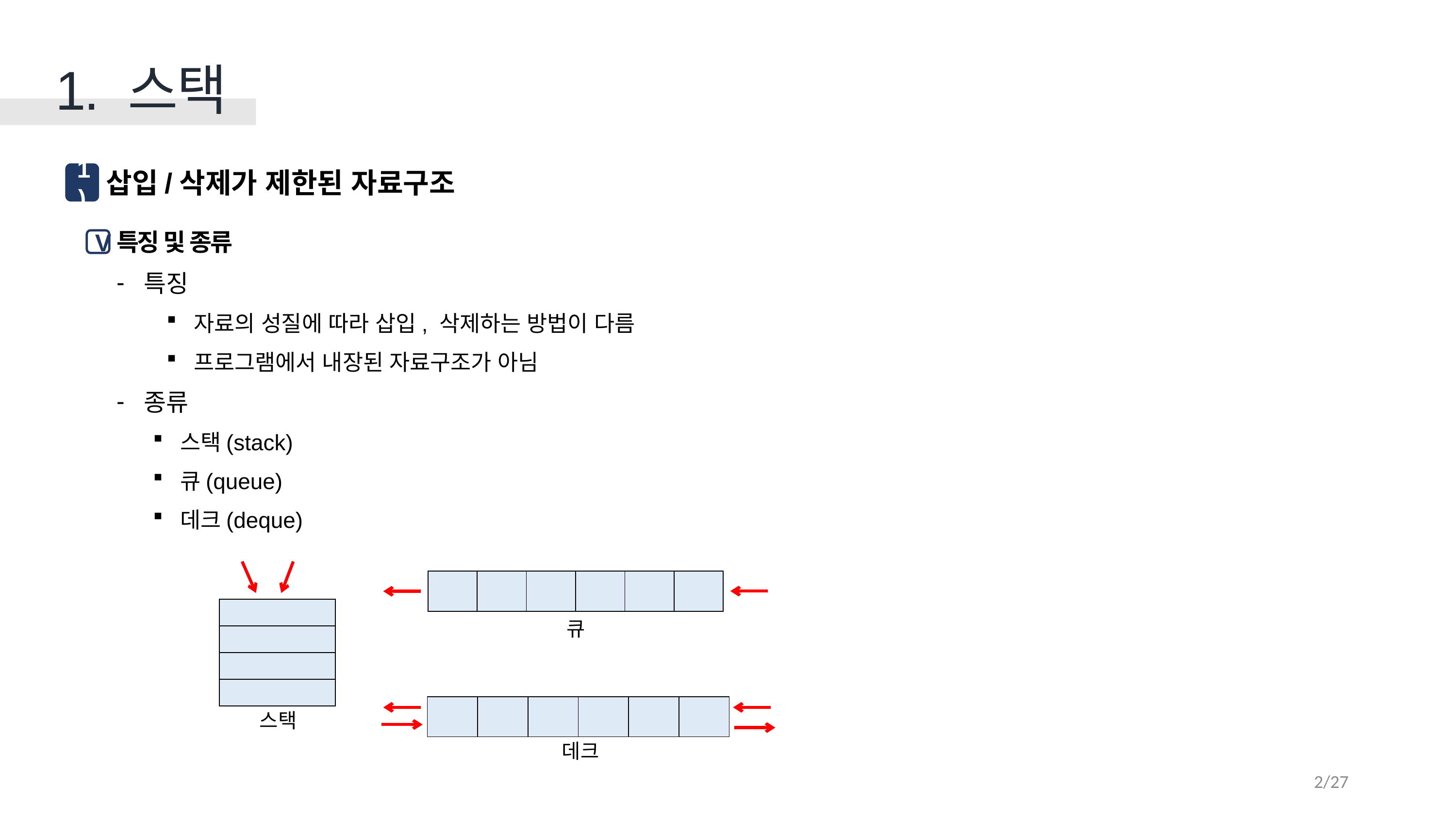

1. 스택

삽입/삭제가 제한된 자료구조
1)
특징 및 종류

특징

자료의 성질에 따라 삽입, 삭제하는 방법이 다름

프로그램에서 내장된 자료구조가 아님

종류

스택(stack)

큐(queue)

데크(deque)
V
|  |  |  |  |  |  |
| --- | --- | --- | --- | --- | --- |
|  |
| --- |
|  |
|  |
|  |
큐
|  |  |  |  |  |  |
| --- | --- | --- | --- | --- | --- |
스택
데크
2/27